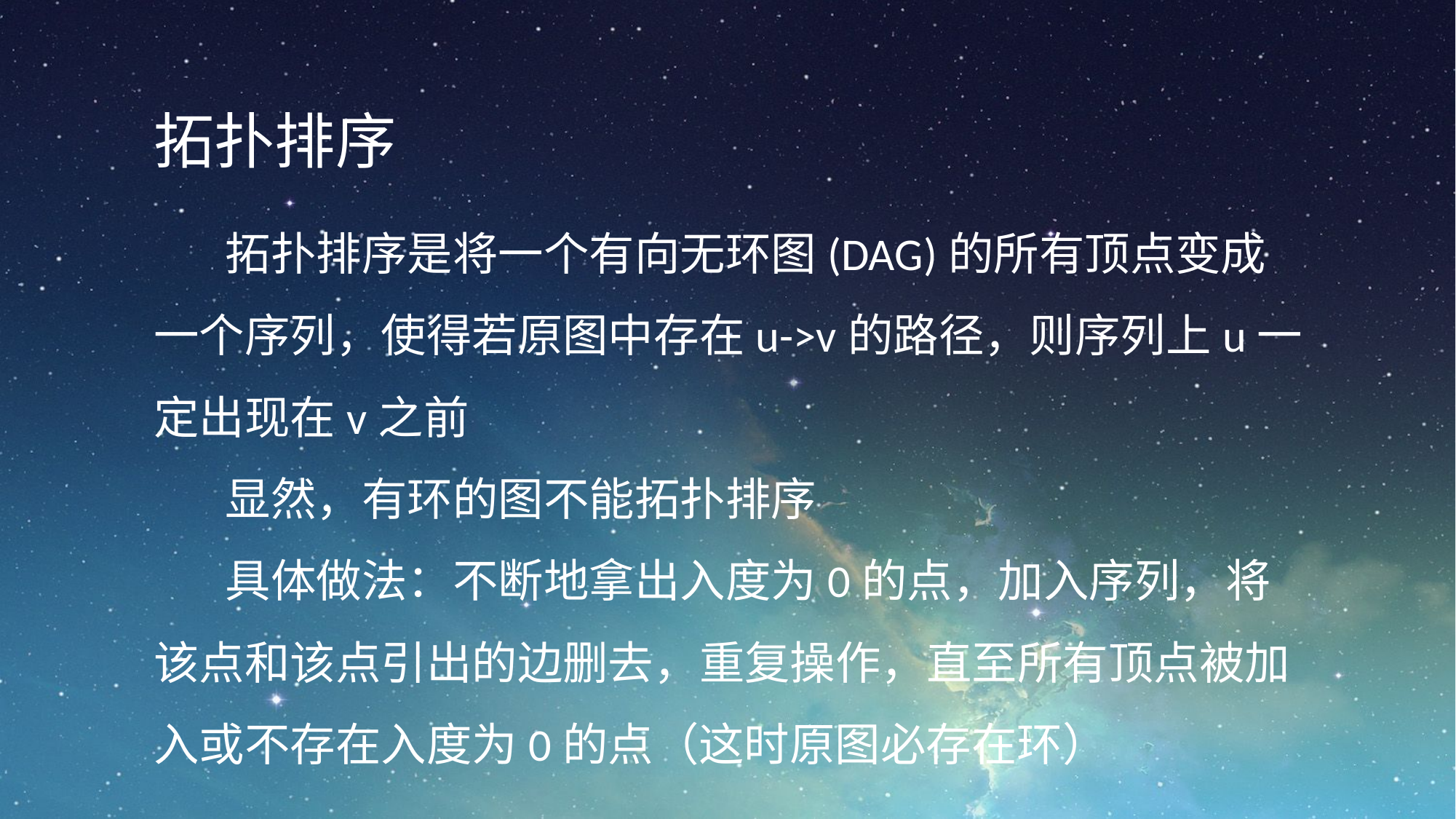

拓扑排序
拓扑排序是将一个有向无环图(DAG)的所有顶点变成一个序列，使得若原图中存在u->v的路径，则序列上u一定出现在v之前
显然，有环的图不能拓扑排序
具体做法：不断地拿出入度为0的点，加入序列，将该点和该点引出的边删去，重复操作，直至所有顶点被加入或不存在入度为0的点（这时原图必存在环）